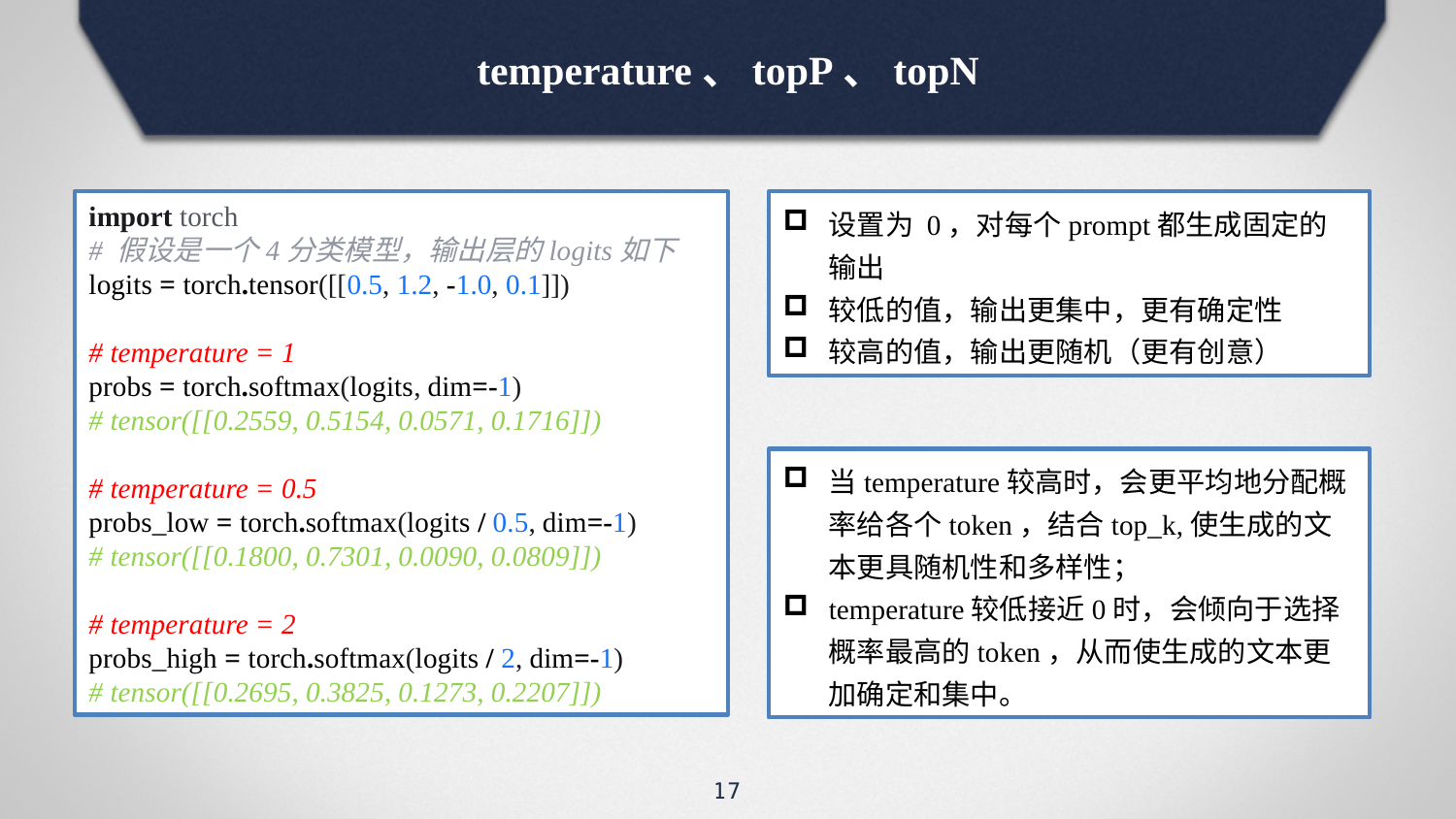

temperature、topP、topN
import torch
# 假设是一个4分类模型，输出层的logits如下
logits = torch.tensor([[0.5, 1.2, -1.0, 0.1]])

# temperature = 1
probs = torch.softmax(logits, dim=-1)
# tensor([[0.2559, 0.5154, 0.0571, 0.1716]])

# temperature = 0.5
probs_low = torch.softmax(logits / 0.5, dim=-1)
# tensor([[0.1800, 0.7301, 0.0090, 0.0809]])

# temperature = 2
probs_high = torch.softmax(logits / 2, dim=-1)
# tensor([[0.2695, 0.3825, 0.1273, 0.2207]])
设置为 0，对每个prompt都生成固定的输出
较低的值，输出更集中，更有确定性
较高的值，输出更随机（更有创意）
当temperature较高时，会更平均地分配概率给各个token，结合top_k,使生成的文本更具随机性和多样性；
temperature较低接近0时，会倾向于选择概率最高的token，从而使生成的文本更加确定和集中。
17